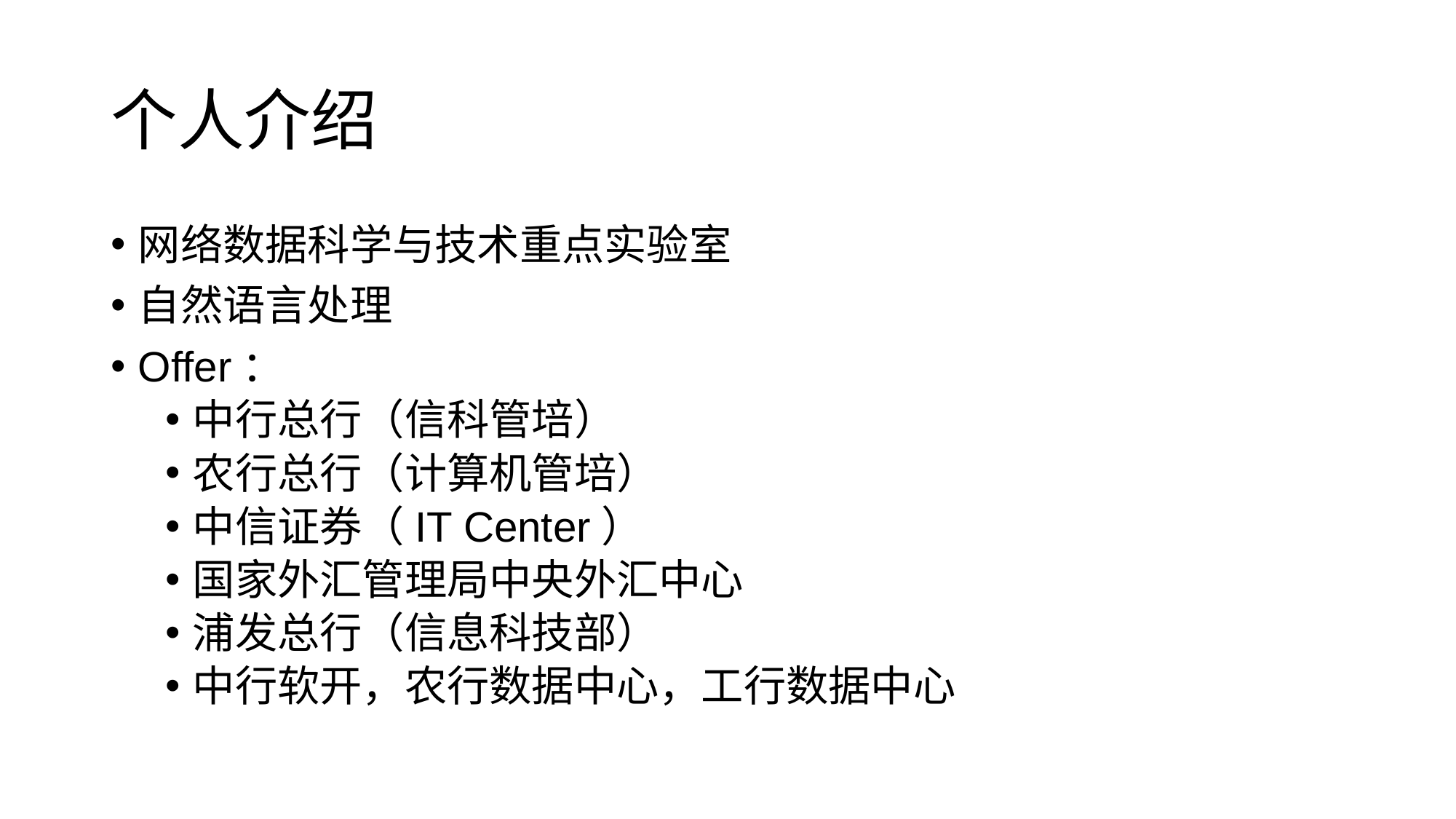

# 个人介绍
网络数据科学与技术重点实验室
自然语言处理
Offer：
中行总行（信科管培）
农行总行（计算机管培）
中信证券（IT Center）
国家外汇管理局中央外汇中心
浦发总行（信息科技部）
中行软开，农行数据中心，工行数据中心